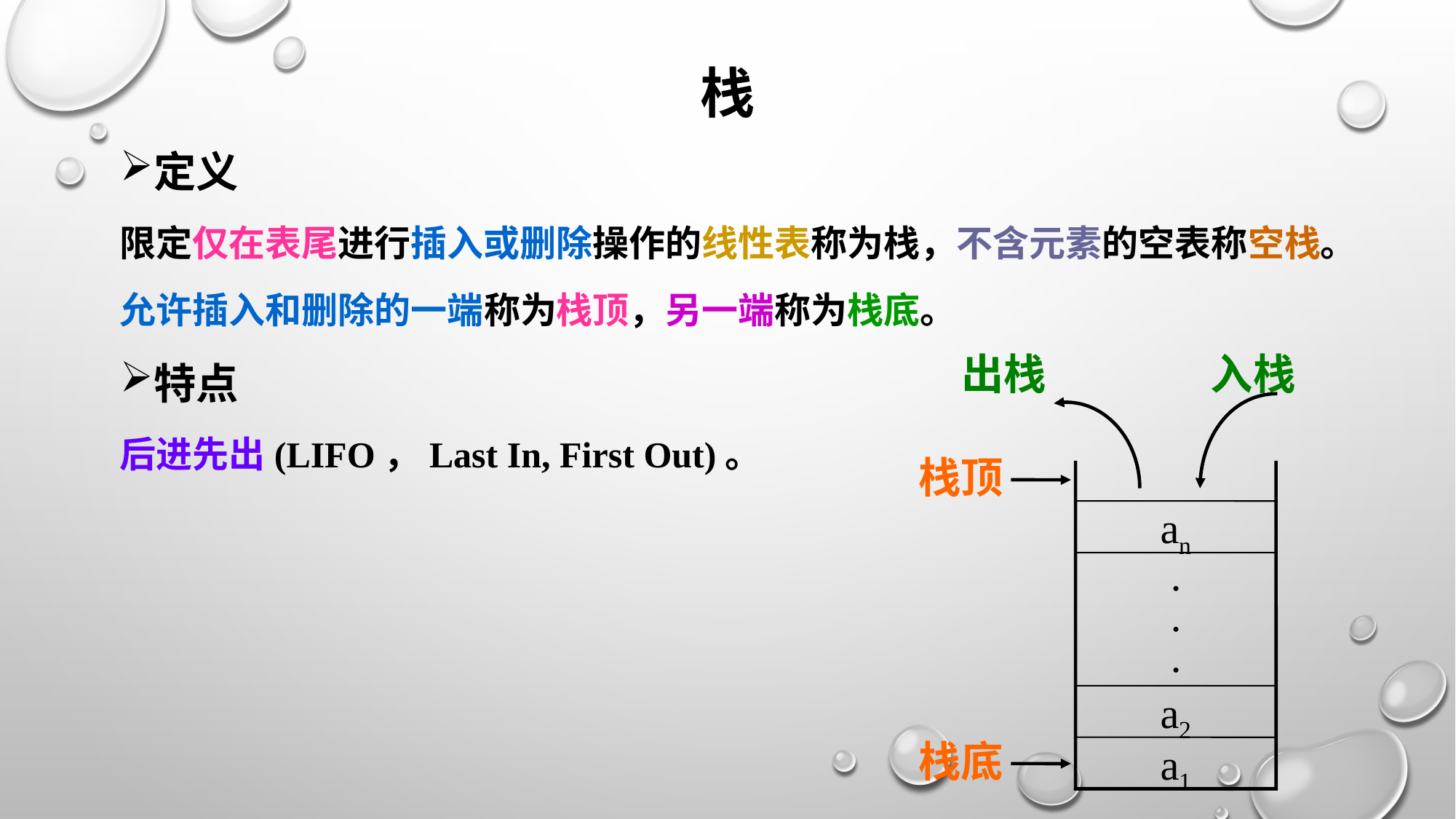

# 栈
定义
限定仅在表尾进行插入或删除操作的线性表称为栈，不含元素的空表称空栈。
允许插入和删除的一端称为栈顶，另一端称为栈底。
特点
后进先出(LIFO，Last In, First Out)。

出栈
入栈

栈顶

an

.
.
.

a2

a1

栈底